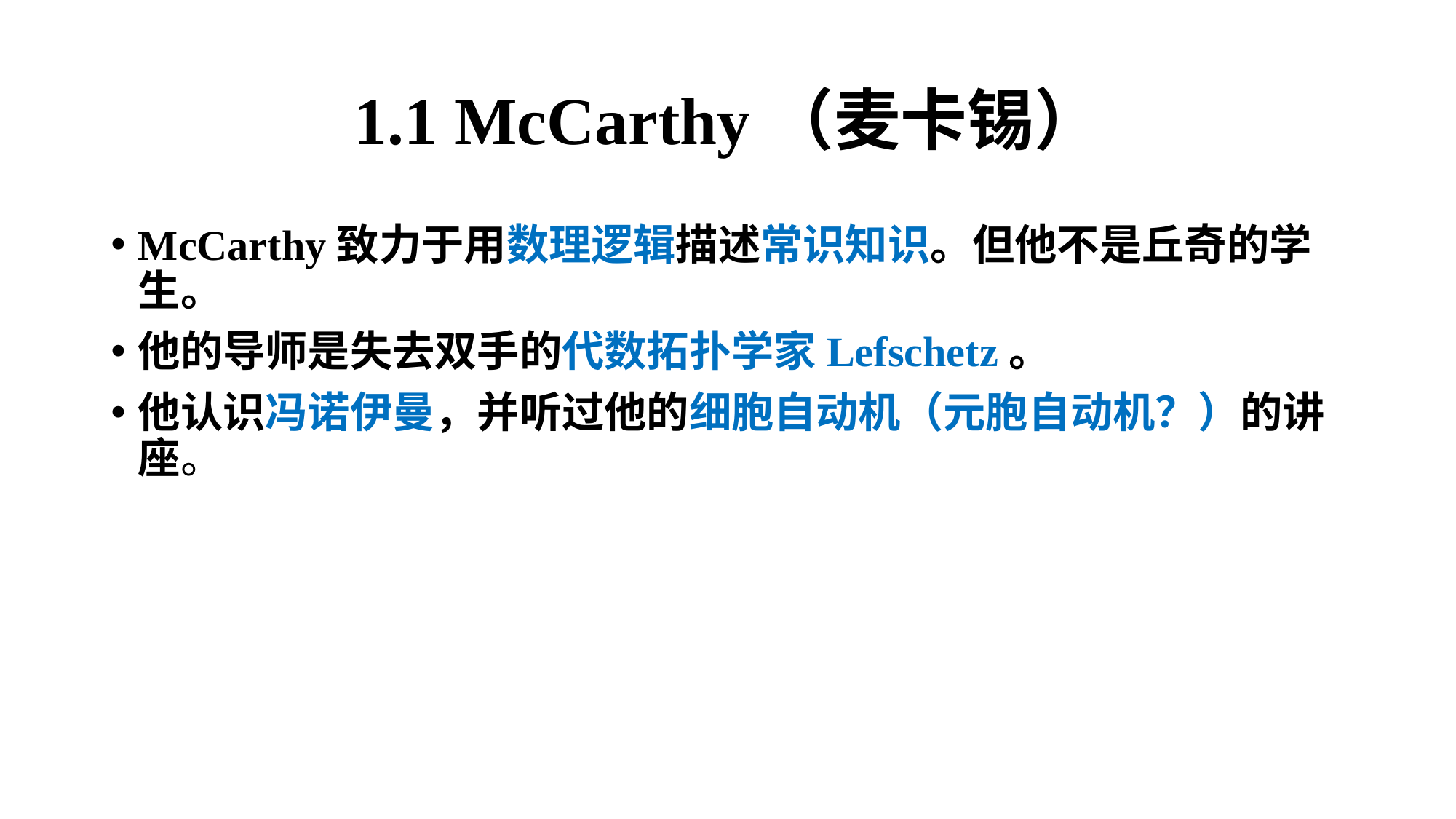

# 1.1 McCarthy（麦卡锡）
McCarthy致力于用数理逻辑描述常识知识。但他不是丘奇的学生。
他的导师是失去双手的代数拓扑学家Lefschetz。
他认识冯诺伊曼，并听过他的细胞自动机（元胞自动机？）的讲座。